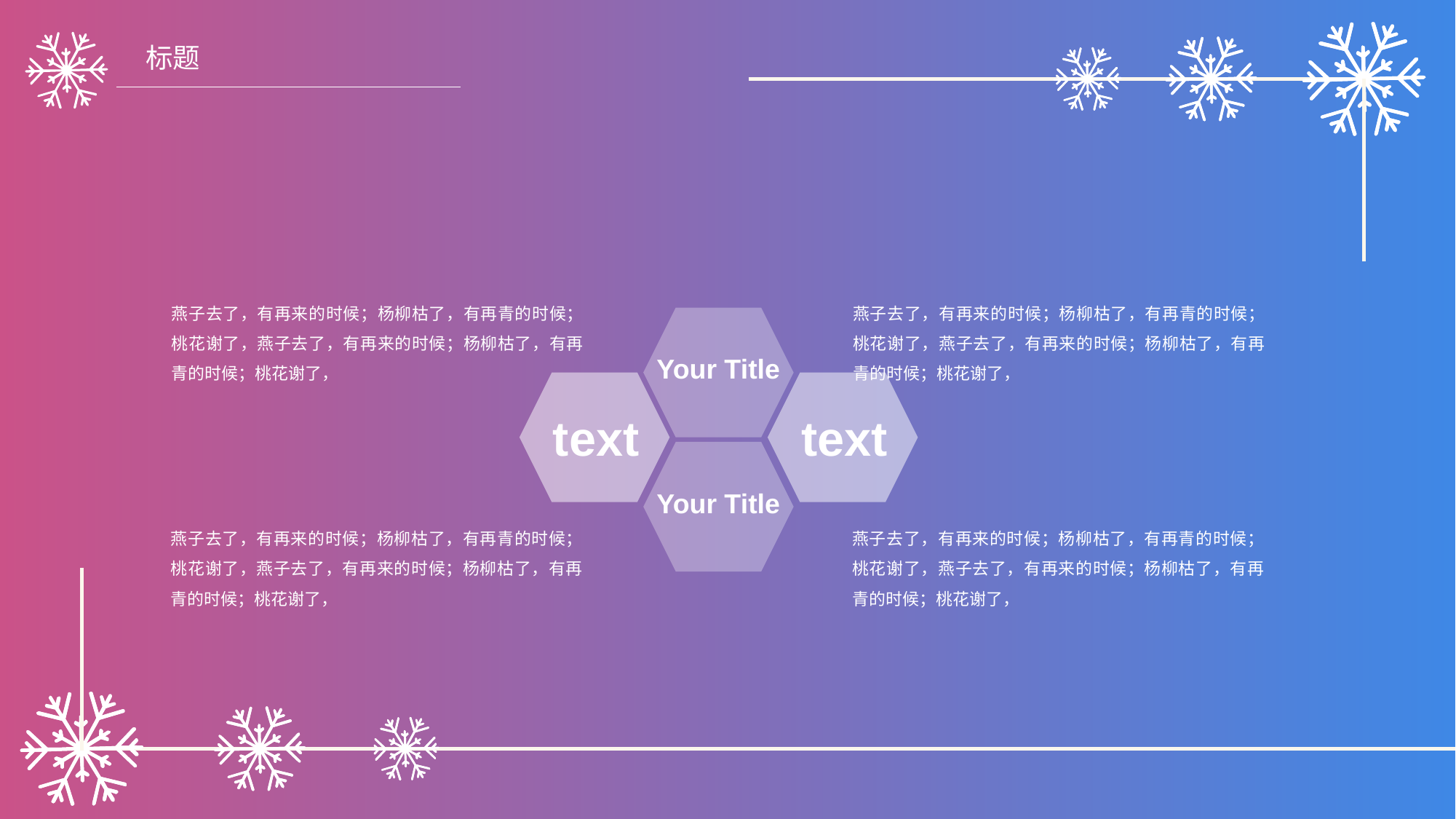

标题
燕子去了，有再来的时候；杨柳枯了，有再青的时候；桃花谢了，燕子去了，有再来的时候；杨柳枯了，有再青的时候；桃花谢了，
燕子去了，有再来的时候；杨柳枯了，有再青的时候；桃花谢了，燕子去了，有再来的时候；杨柳枯了，有再青的时候；桃花谢了，

Your Title

text
text

Your Title
燕子去了，有再来的时候；杨柳枯了，有再青的时候；桃花谢了，燕子去了，有再来的时候；杨柳枯了，有再青的时候；桃花谢了，
燕子去了，有再来的时候；杨柳枯了，有再青的时候；桃花谢了，燕子去了，有再来的时候；杨柳枯了，有再青的时候；桃花谢了，